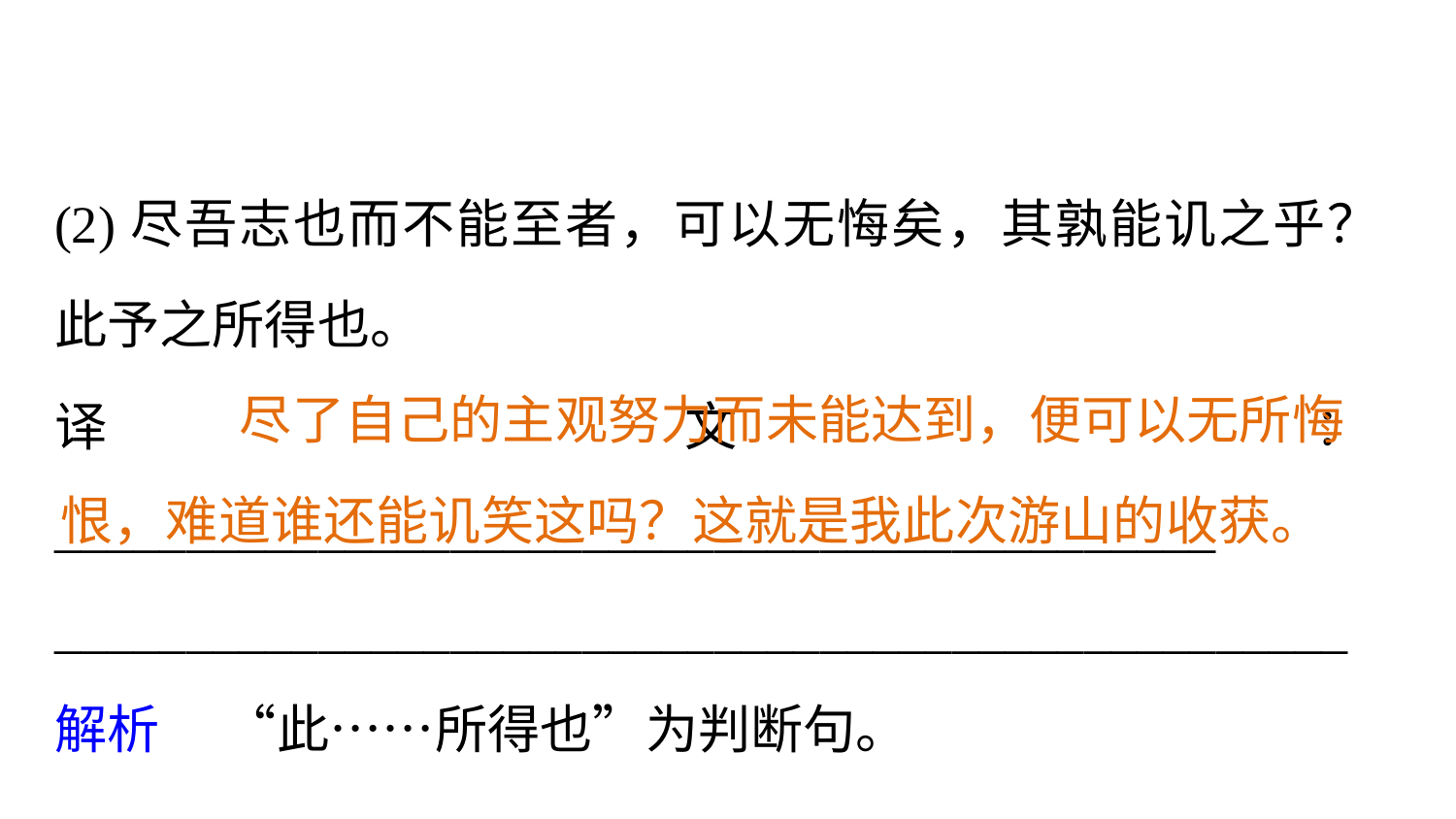

(2)尽吾志也而不能至者，可以无悔矣，其孰能讥之乎？此予之所得也。
译文：____________________________________________
_________________________________________________
解析　 “此……所得也”为判断句。
              尽了自己的主观努力而未能达到，便可以无所悔恨，难道谁还能讥笑这吗？这就是我此次游山的收获。